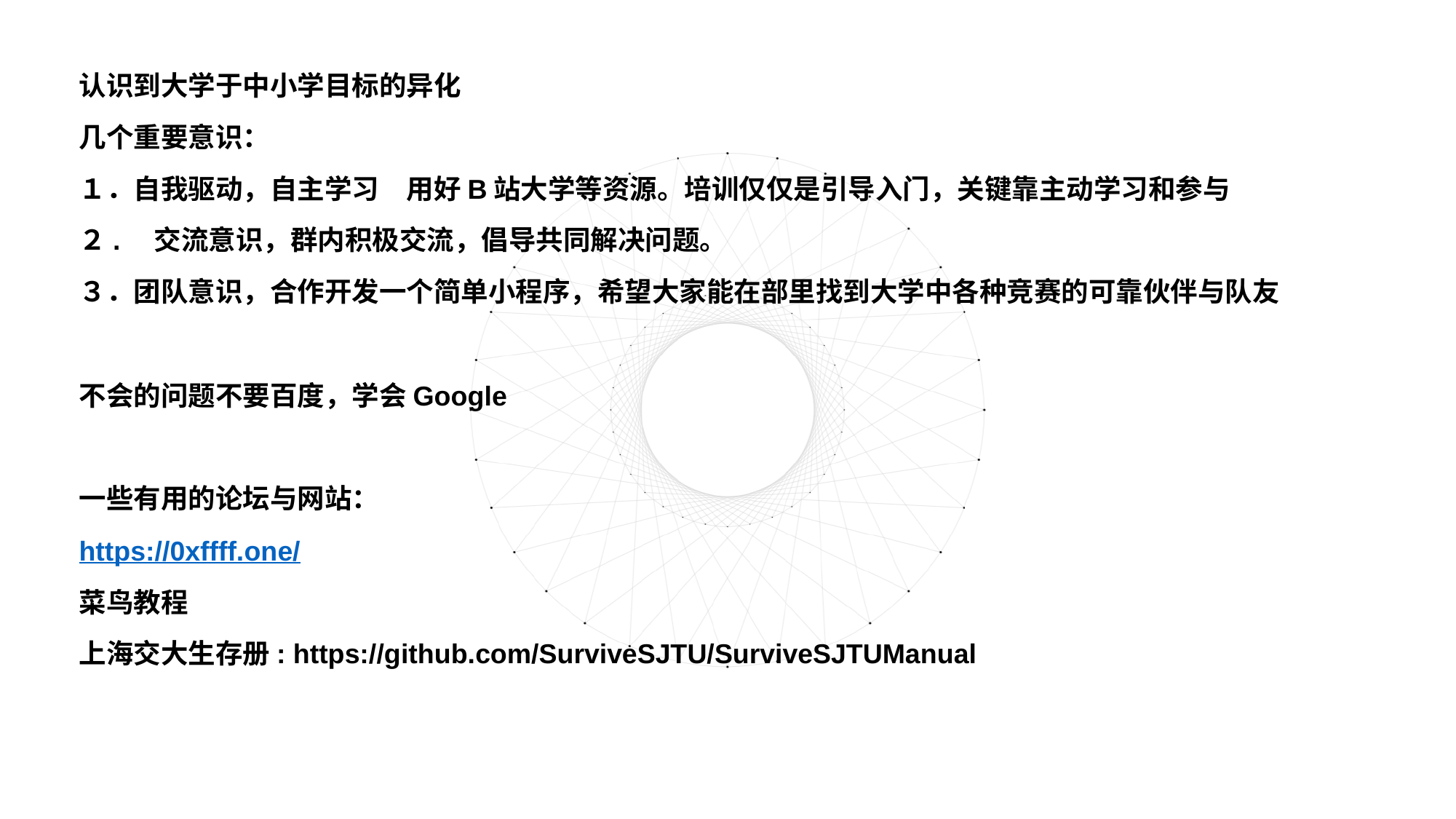

认识到大学于中小学目标的异化
几个重要意识：
１．自我驱动，自主学习　用好B站大学等资源。培训仅仅是引导入门，关键靠主动学习和参与
２.　交流意识，群内积极交流，倡导共同解决问题。
３．团队意识，合作开发一个简单小程序，希望大家能在部里找到大学中各种竞赛的可靠伙伴与队友

不会的问题不要百度，学会Google

一些有用的论坛与网站：
https://0xffff.one/
菜鸟教程
上海交大生存册: https://github.com/SurviveSJTU/SurviveSJTUManual